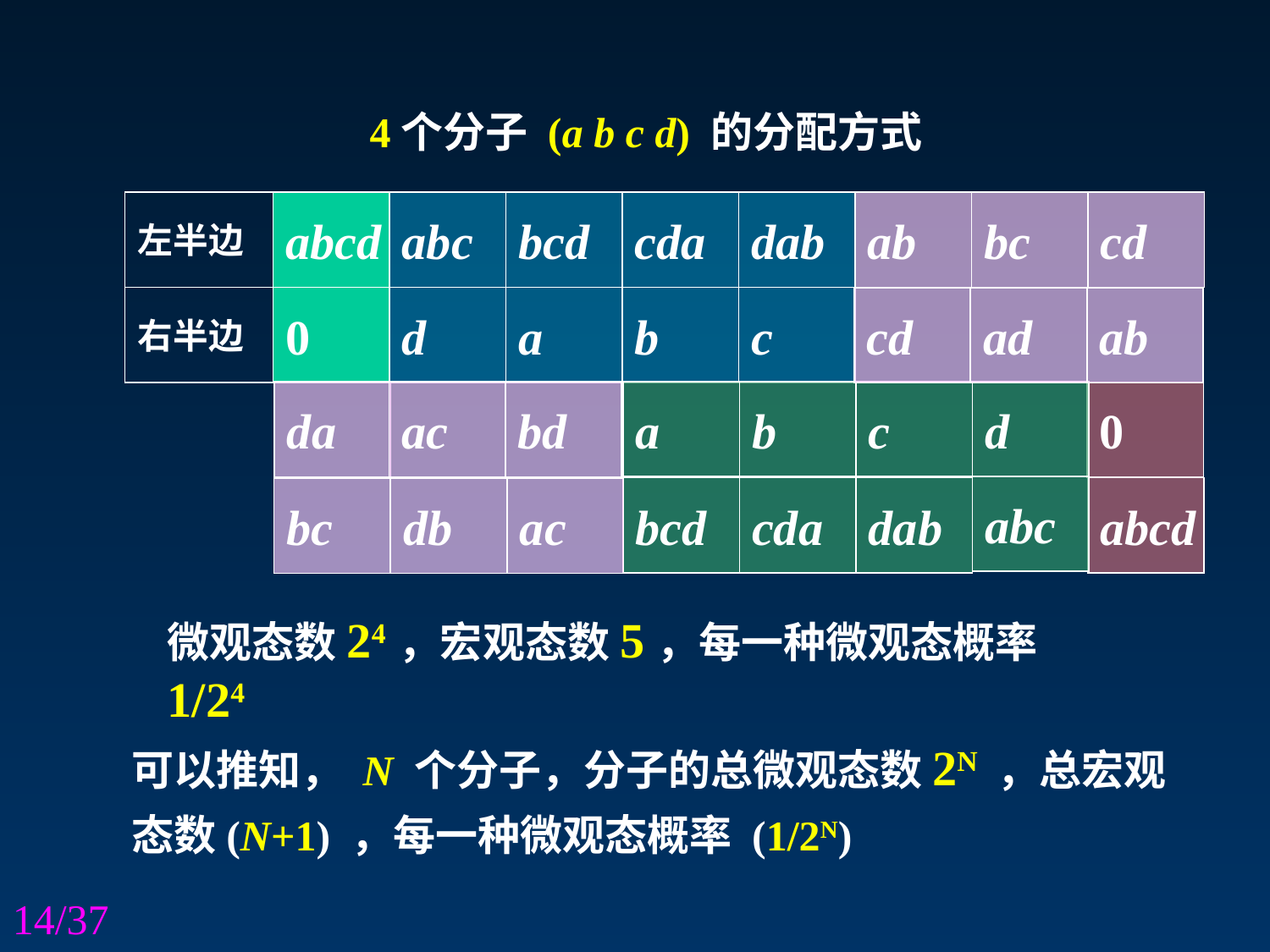

4个分子 (a b c d) 的分配方式
左半边
右半边
abcd
ab
bc
cd
da
ac
bd
abc
bcd
cda
dab
0
d
a
b
c
cd
ad
ab
bc
db
ac
a
b
c
d
0
abc
bcd
cda
dab
abcd
微观态数24，宏观态数5，每一种微观态概率1/24
可以推知， N 个分子，分子的总微观态数2N ，总宏观态数(N+1) ，每一种微观态概率 (1/2N)
14/37